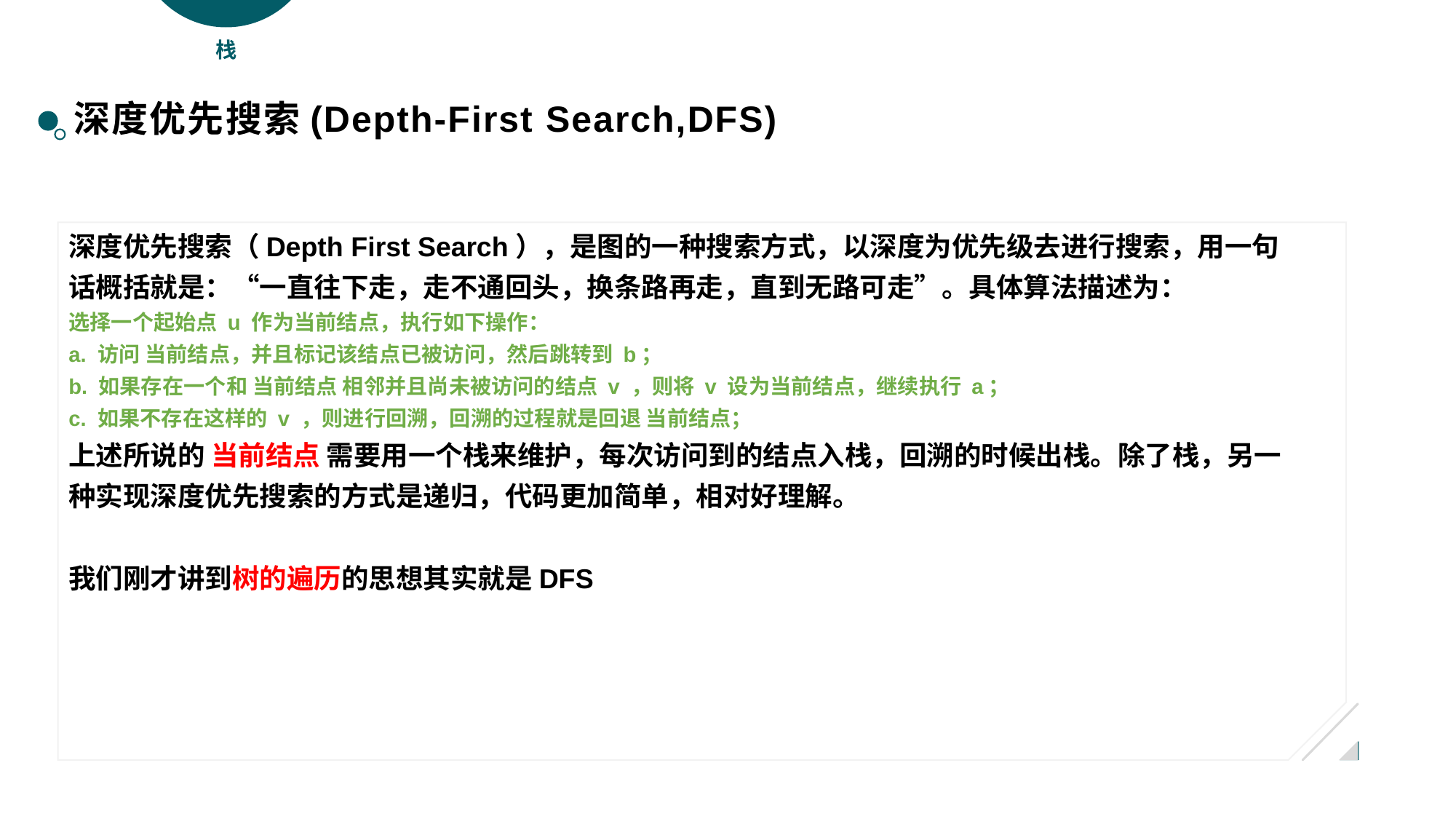

栈
深度优先搜索(Depth-First Search,DFS)

深度优先搜索（Depth First Search），是图的一种搜索方式，以深度为优先级去进行搜索，用一句话概括就是：“一直往下走，走不通回头，换条路再走，直到无路可走”。具体算法描述为：
选择一个起始点 u 作为当前结点，执行如下操作：
a. 访问 当前结点，并且标记该结点已被访问，然后跳转到 b；
b. 如果存在一个和 当前结点 相邻并且尚未被访问的结点 v ，则将 v 设为当前结点，继续执行 a；
c. 如果不存在这样的 v ，则进行回溯，回溯的过程就是回退 当前结点；
上述所说的 当前结点 需要用一个栈来维护，每次访问到的结点入栈，回溯的时候出栈。除了栈，另一种实现深度优先搜索的方式是递归，代码更加简单，相对好理解。

我们刚才讲到树的遍历的思想其实就是DFS